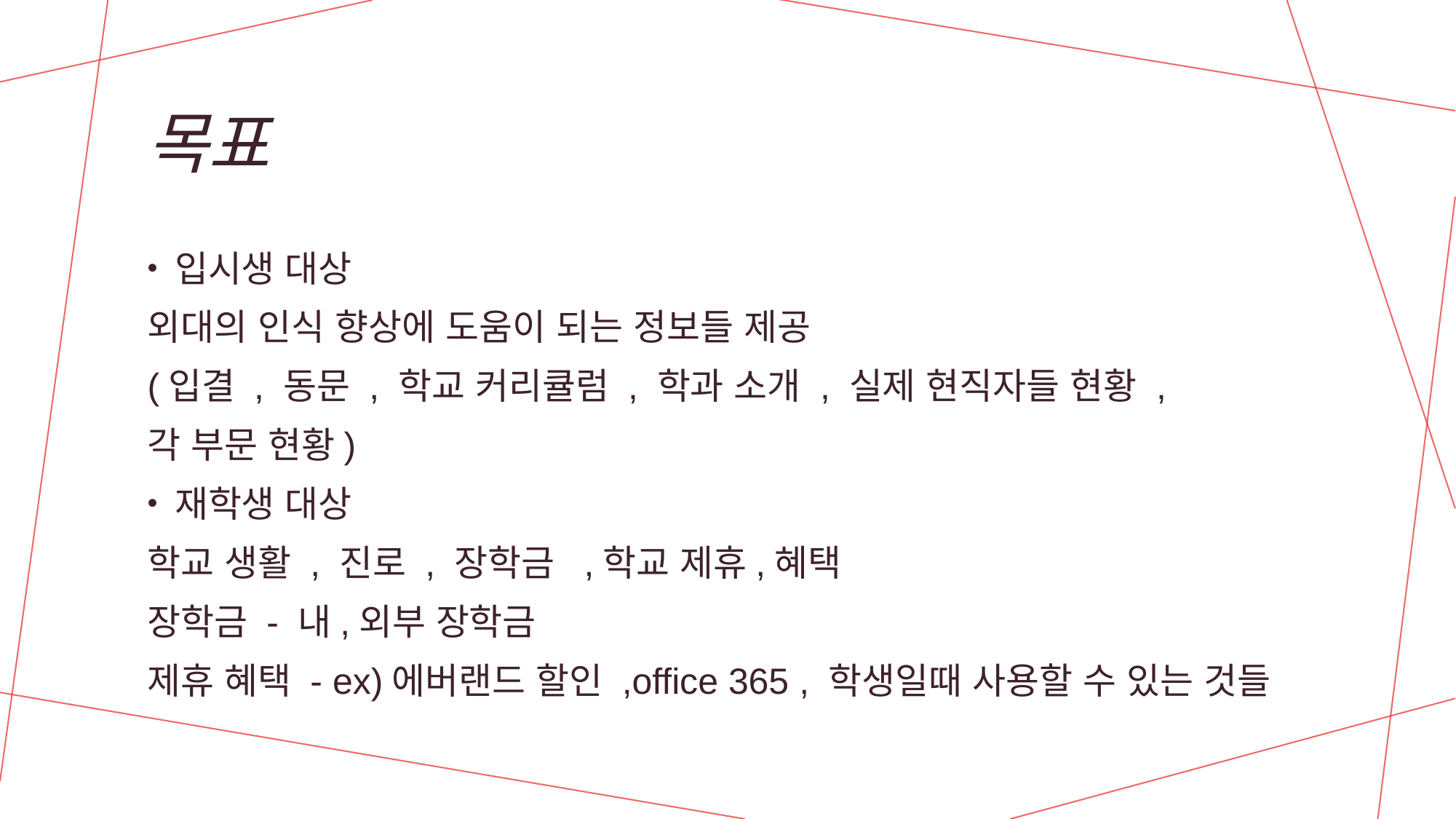

# 목표
입시생 대상
외대의 인식 향상에 도움이 되는 정보들 제공
(입결 , 동문 , 학교 커리큘럼 , 학과 소개 , 실제 현직자들 현황 ,
각 부문 현황)
재학생 대상
학교 생활 , 진로 , 장학금  ,학교 제휴,혜택
장학금 - 내,외부 장학금
제휴 혜택 - ex)에버랜드 할인 ,office 365 , 학생일때 사용할 수 있는 것들